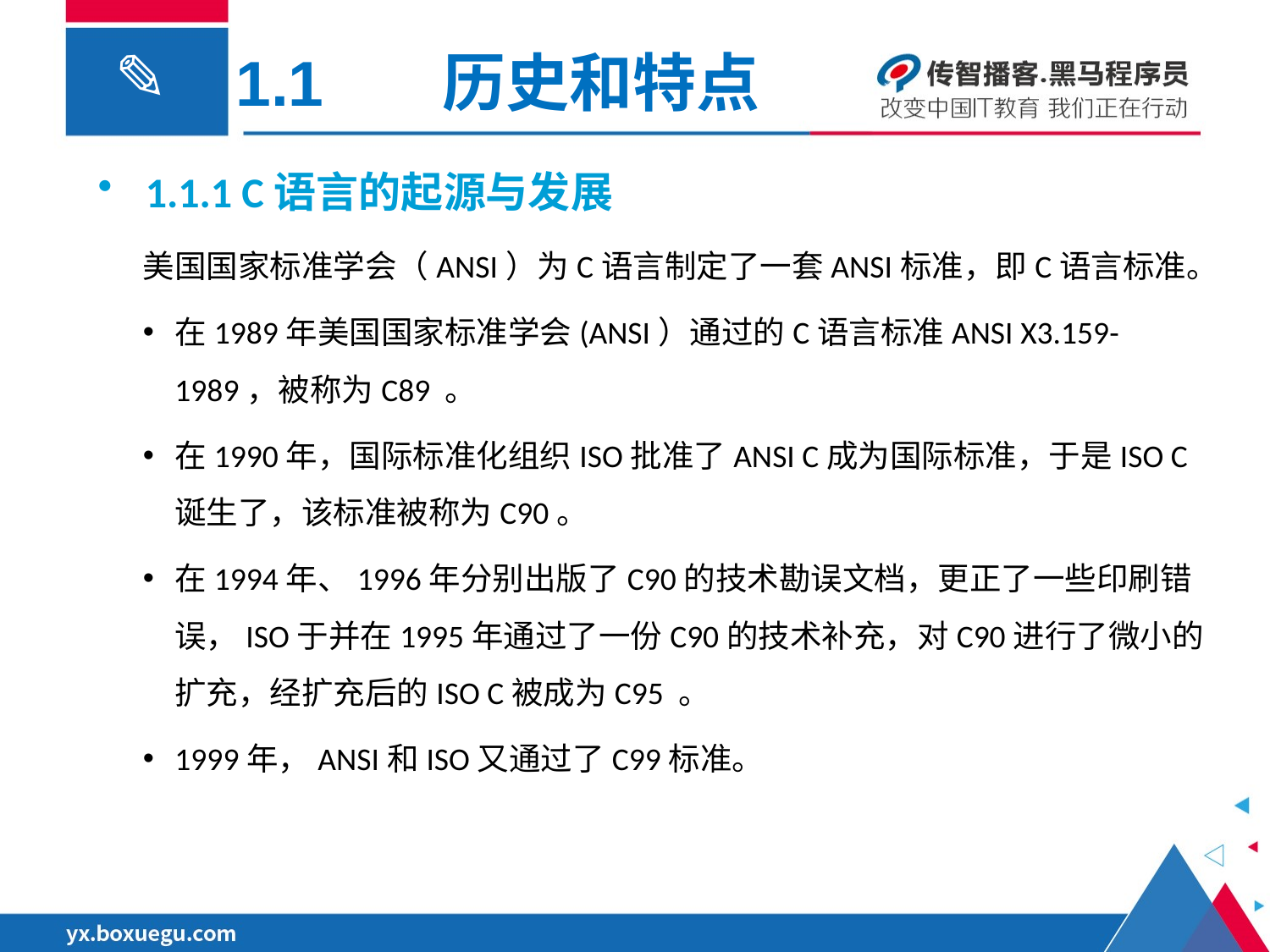

1.1 	历史和特点
1.1.1 C语言的起源与发展
美国国家标准学会（ANSI）为C语言制定了一套ANSI标准，即C语言标准。
在1989年美国国家标准学会(ANSI）通过的C语言标准ANSI X3.159-1989，被称为C89 。
在1990年，国际标准化组织ISO批准了ANSI C成为国际标准，于是ISO C诞生了，该标准被称为C90。
在1994年、1996年分别出版了C90的技术勘误文档，更正了一些印刷错误，ISO于并在1995年通过了一份C90的技术补充，对C90进行了微小的扩充，经扩充后的ISO C被成为C95 。
1999年，ANSI和ISO又通过了C99标准。